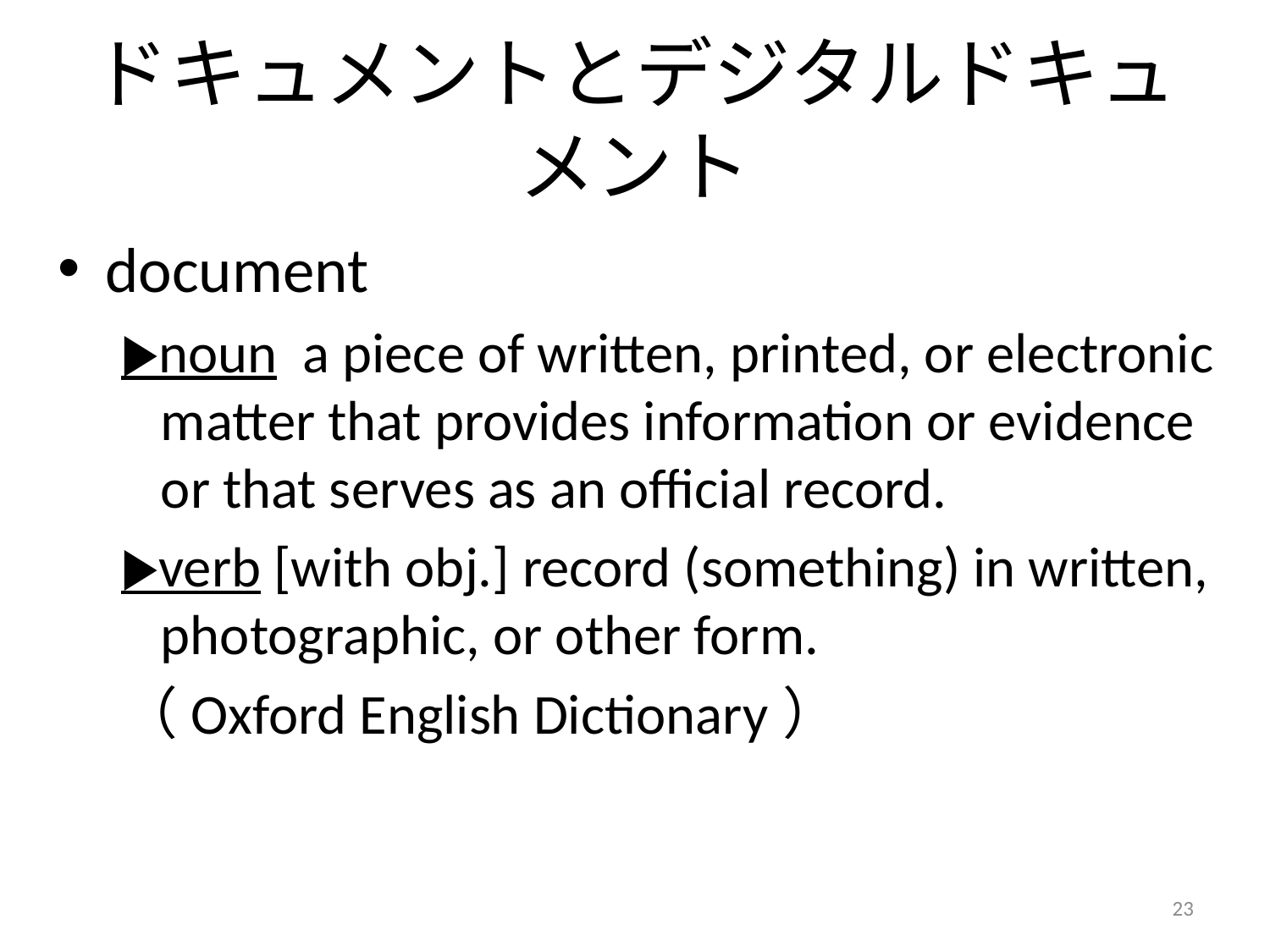

# ドキュメントとデジタルドキュメント
document
▶noun  a piece of written, printed, or electronic matter that provides information or evidence or that serves as an official record.
▶verb [with obj.] record (something) in written, photographic, or other form.
（Oxford English Dictionary）
23